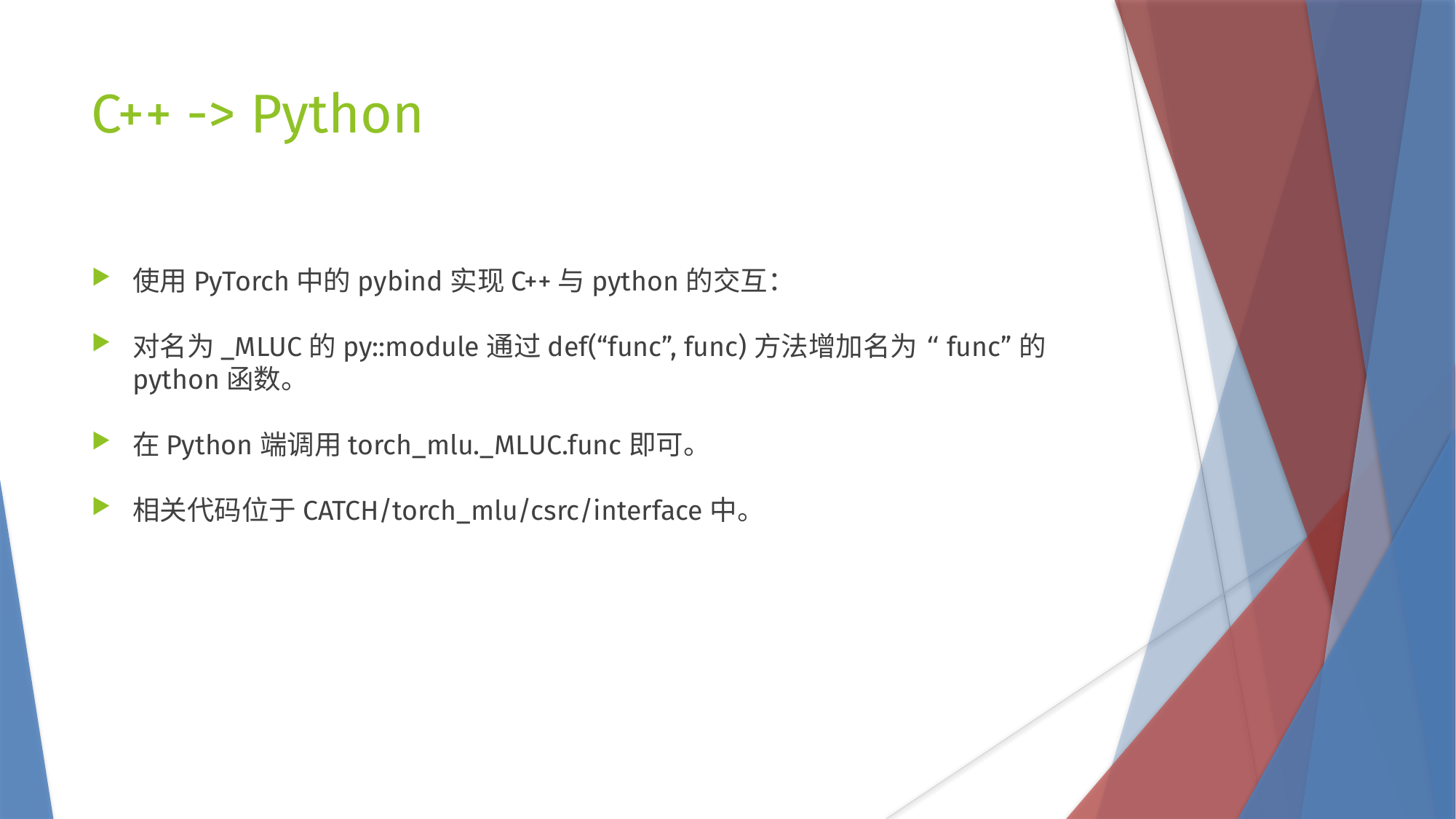

C++ -> Python
使用PyTorch中的pybind实现C++与python的交互：

对名为_MLUC的py::module通过def(“func”, func)方法增加名为 “func”的python函数。

在Python端调用torch_mlu._MLUC.func即可。

相关代码位于CATCH/torch_mlu/csrc/interface中。